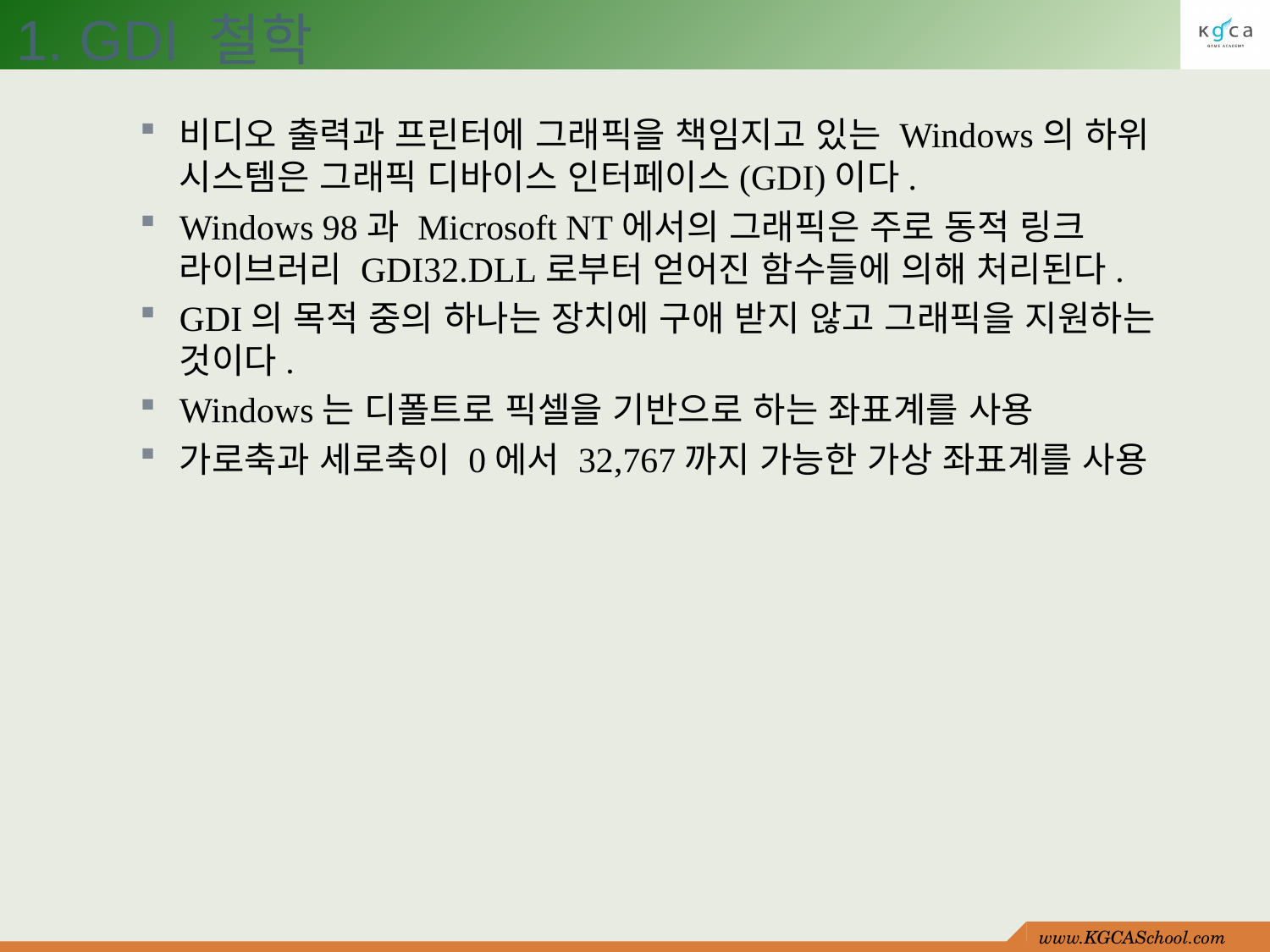

1. GDI 철학
비디오 출력과 프린터에 그래픽을 책임지고 있는 Windows의 하위 시스템은 그래픽 디바이스 인터페이스(GDI)이다.
Windows 98과 Microsoft NT에서의 그래픽은 주로 동적 링크 라이브러리 GDI32.DLL로부터 얻어진 함수들에 의해 처리된다.
GDI의 목적 중의 하나는 장치에 구애 받지 않고 그래픽을 지원하는 것이다.
Windows는 디폴트로 픽셀을 기반으로 하는 좌표계를 사용
가로축과 세로축이 0에서 32,767까지 가능한 가상 좌표계를 사용